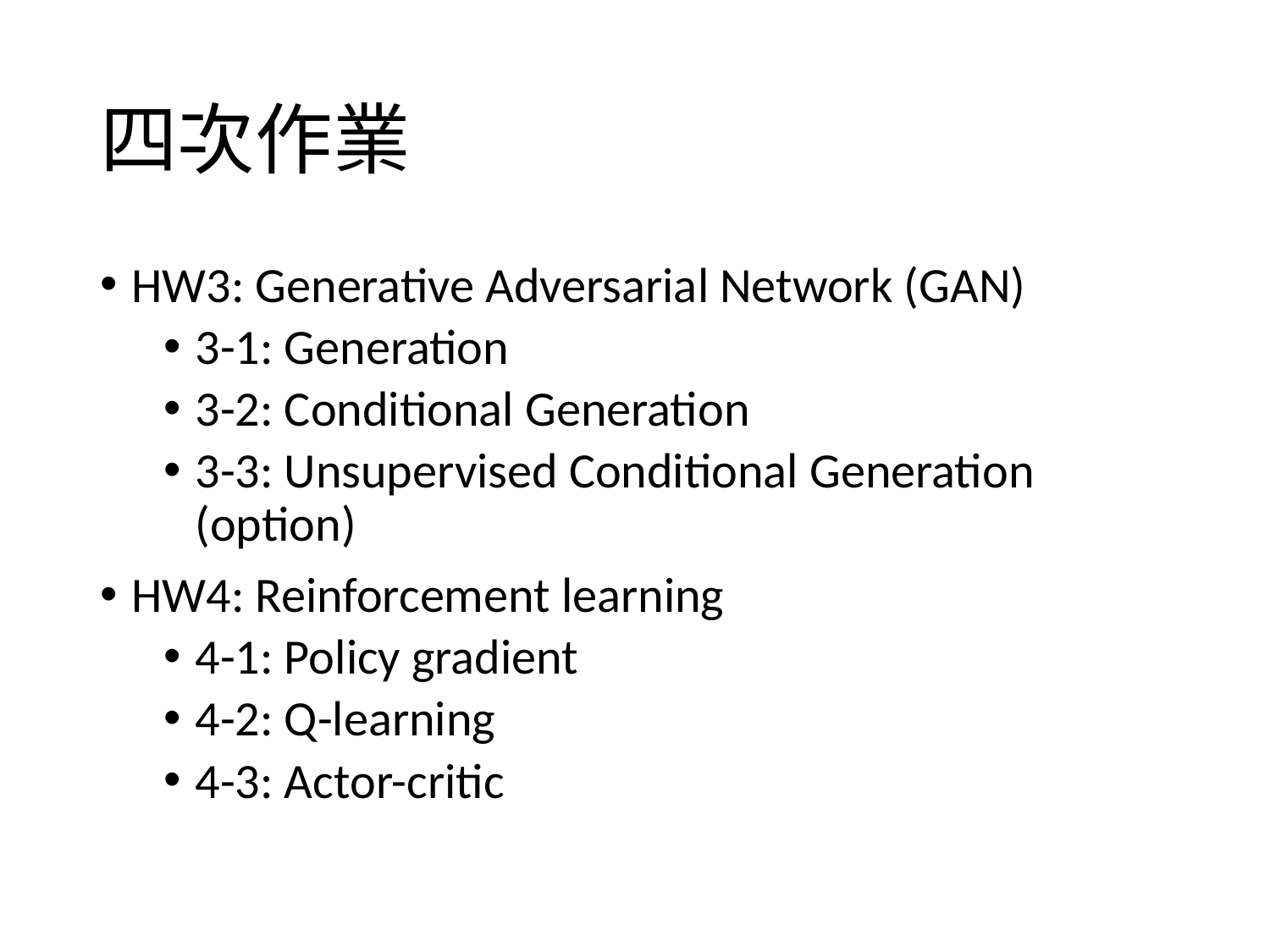

# 四次作業
HW3: Generative Adversarial Network (GAN)
3-1: Generation
3-2: Conditional Generation
3-3: Unsupervised Conditional Generation (option)
HW4: Reinforcement learning
4-1: Policy gradient
4-2: Q-learning
4-3: Actor-critic